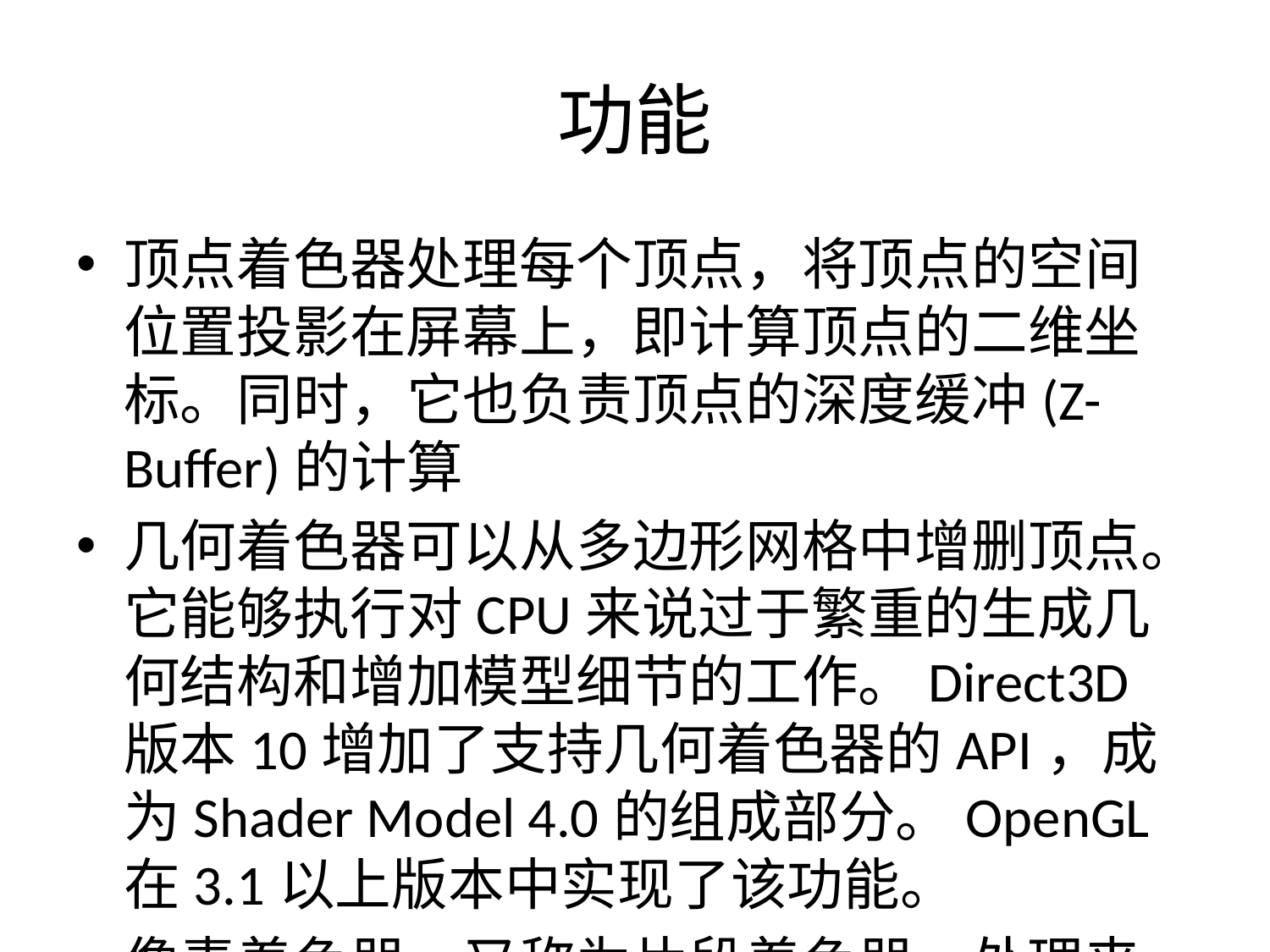

# 功能
顶点着色器处理每个顶点，将顶点的空间位置投影在屏幕上，即计算顶点的二维坐标。同时，它也负责顶点的深度缓冲(Z-Buffer)的计算
几何着色器可以从多边形网格中增删顶点。它能够执行对CPU来说过于繁重的生成几何结构和增加模型细节的工作。Direct3D版本10增加了支持几何着色器的API，成为Shader Model 4.0的组成部分。OpenGL在3.1以上版本中实现了该功能。
像素着色器，又称为片段着色器，处理来自光栅化器的数据。